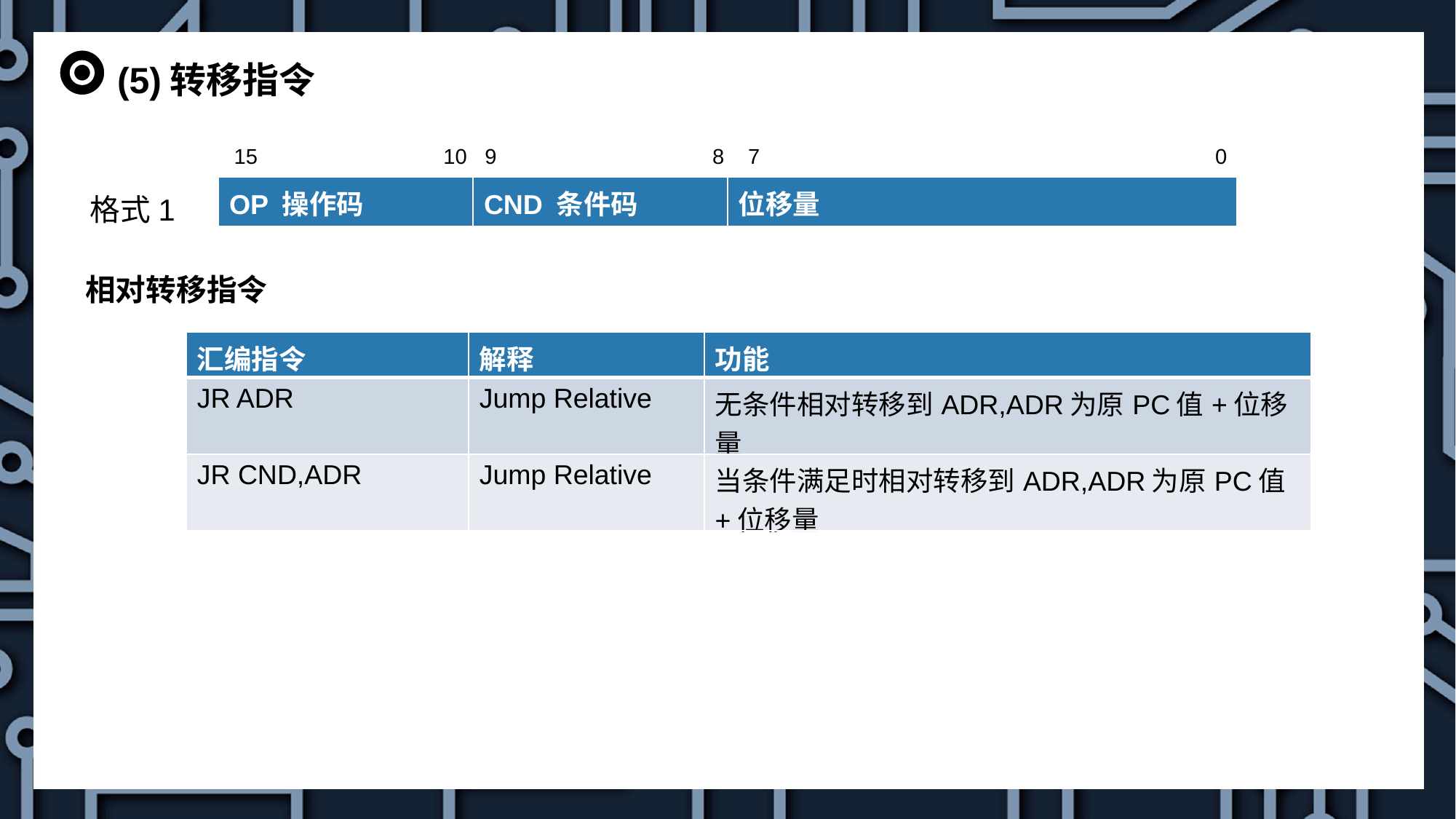

(5)转移指令

15                               10   9                                    8    7                                                                            0
格式1
| OP 操作码 | CND 条件码 | 位移量 |
| --- | --- | --- |
相对转移指令
| 汇编指令 | 解释 | 功能 |
| --- | --- | --- |
| JR ADR | Jump Relative | 无条件相对转移到ADR,ADR为原PC值+位移量 |
| JR CND,ADR | Jump Relative | 当条件满足时相对转移到ADR,ADR为原PC值+位移量 |